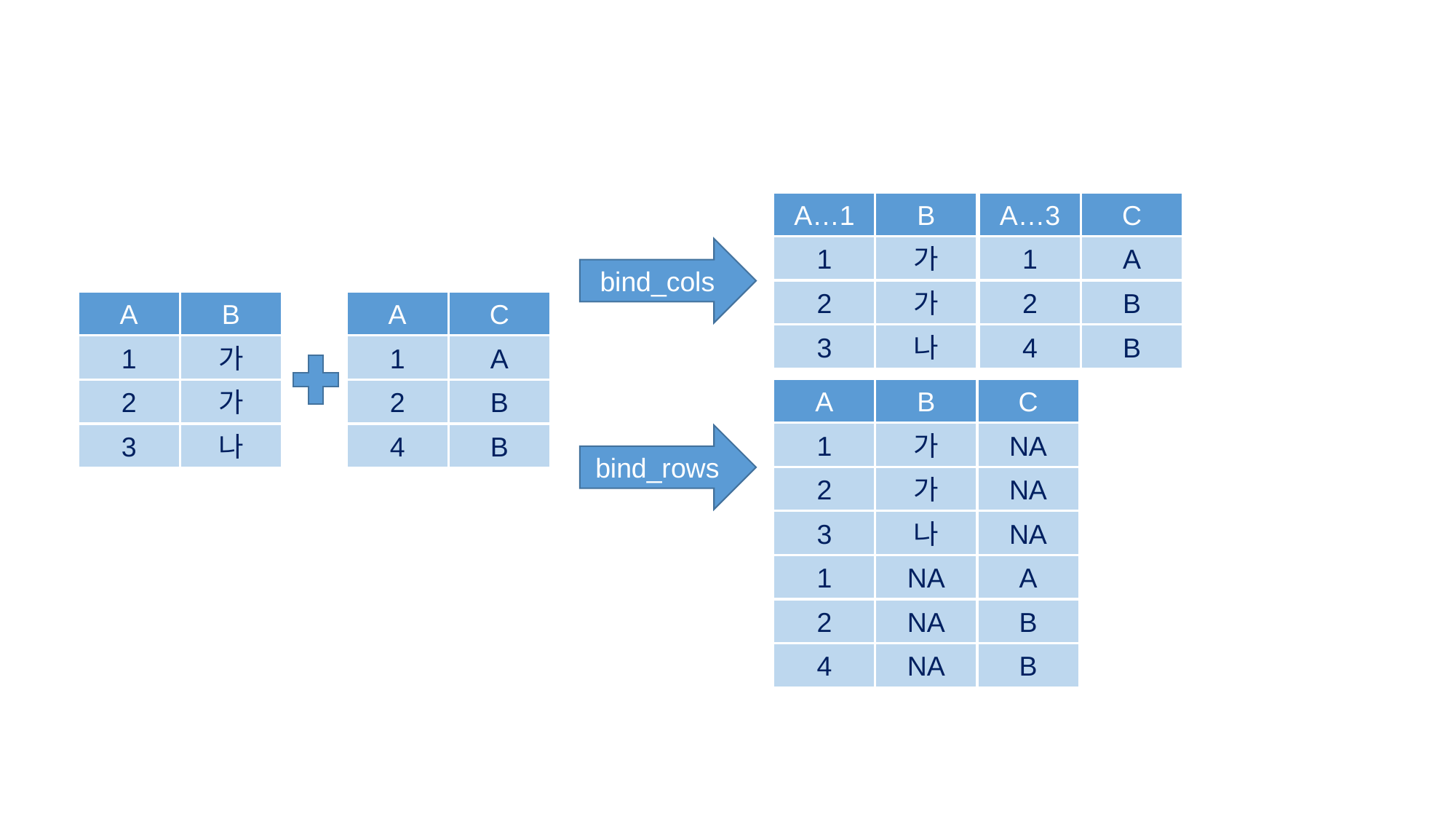

A…1
B
A…3
C
1
A
2
B
4
B
1
가
bind_cols
2
가
A
B
1
가
2
가
3
나
A
C
1
A
2
B
4
B
3
나

A
B
C
1
가
NA
bind_rows
2
가
NA
3
나
NA
1
NA
A
2
NA
B
4
NA
B